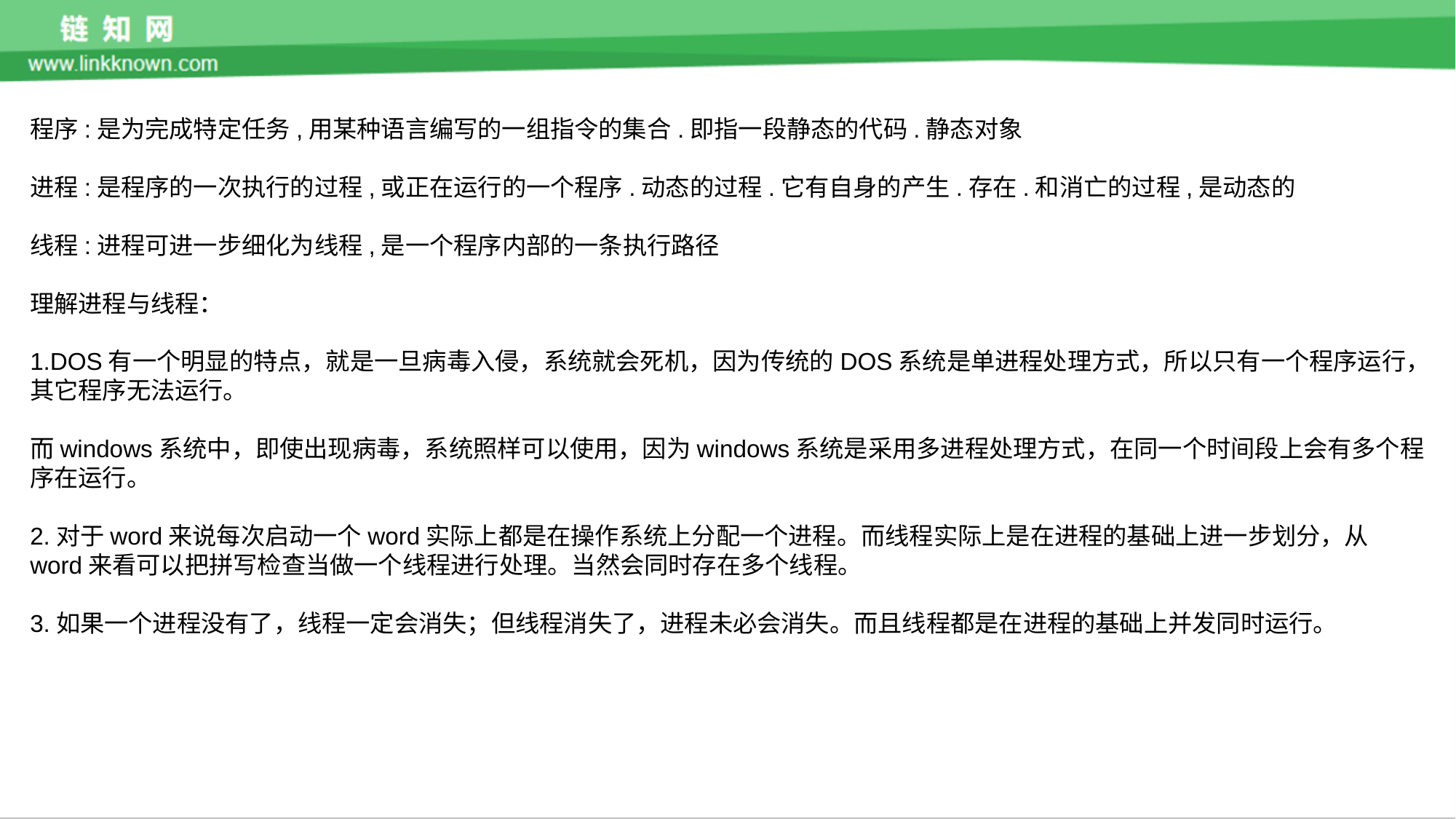

程序:是为完成特定任务,用某种语言编写的一组指令的集合.即指一段静态的代码.静态对象

进程:是程序的一次执行的过程,或正在运行的一个程序.动态的过程.它有自身的产生.存在.和消亡的过程,是动态的

线程:进程可进一步细化为线程,是一个程序内部的一条执行路径

理解进程与线程：

1.DOS有一个明显的特点，就是一旦病毒入侵，系统就会死机，因为传统的DOS系统是单进程处理方式，所以只有一个程序运行，其它程序无法运行。

而windows系统中，即使出现病毒，系统照样可以使用，因为windows系统是采用多进程处理方式，在同一个时间段上会有多个程序在运行。

2.对于word来说每次启动一个word实际上都是在操作系统上分配一个进程。而线程实际上是在进程的基础上进一步划分，从word来看可以把拼写检查当做一个线程进行处理。当然会同时存在多个线程。

3.如果一个进程没有了，线程一定会消失；但线程消失了，进程未必会消失。而且线程都是在进程的基础上并发同时运行。